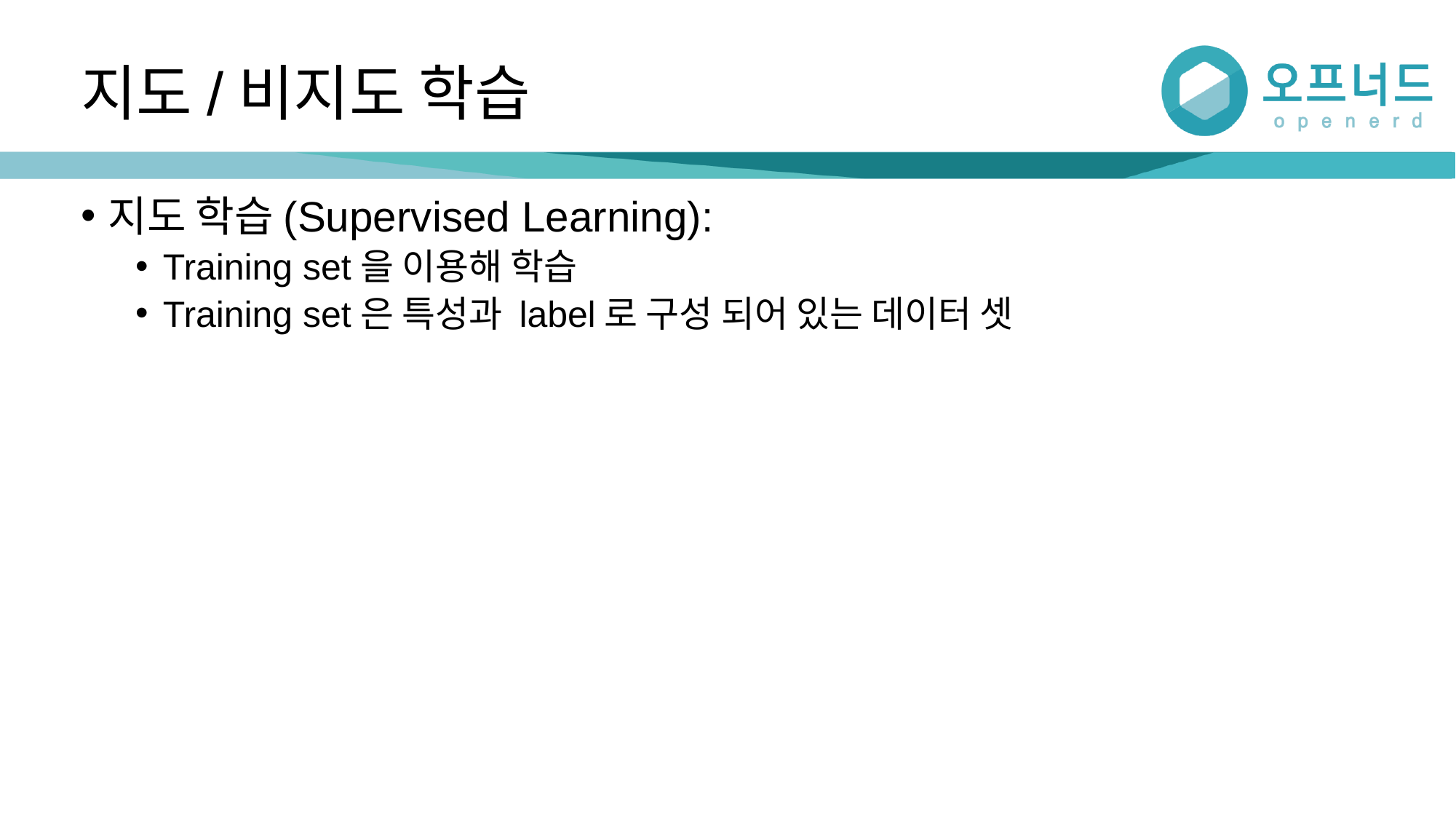

# 지도/비지도 학습
지도 학습(Supervised Learning):
Training set을 이용해 학습
Training set은 특성과 label로 구성 되어 있는 데이터 셋